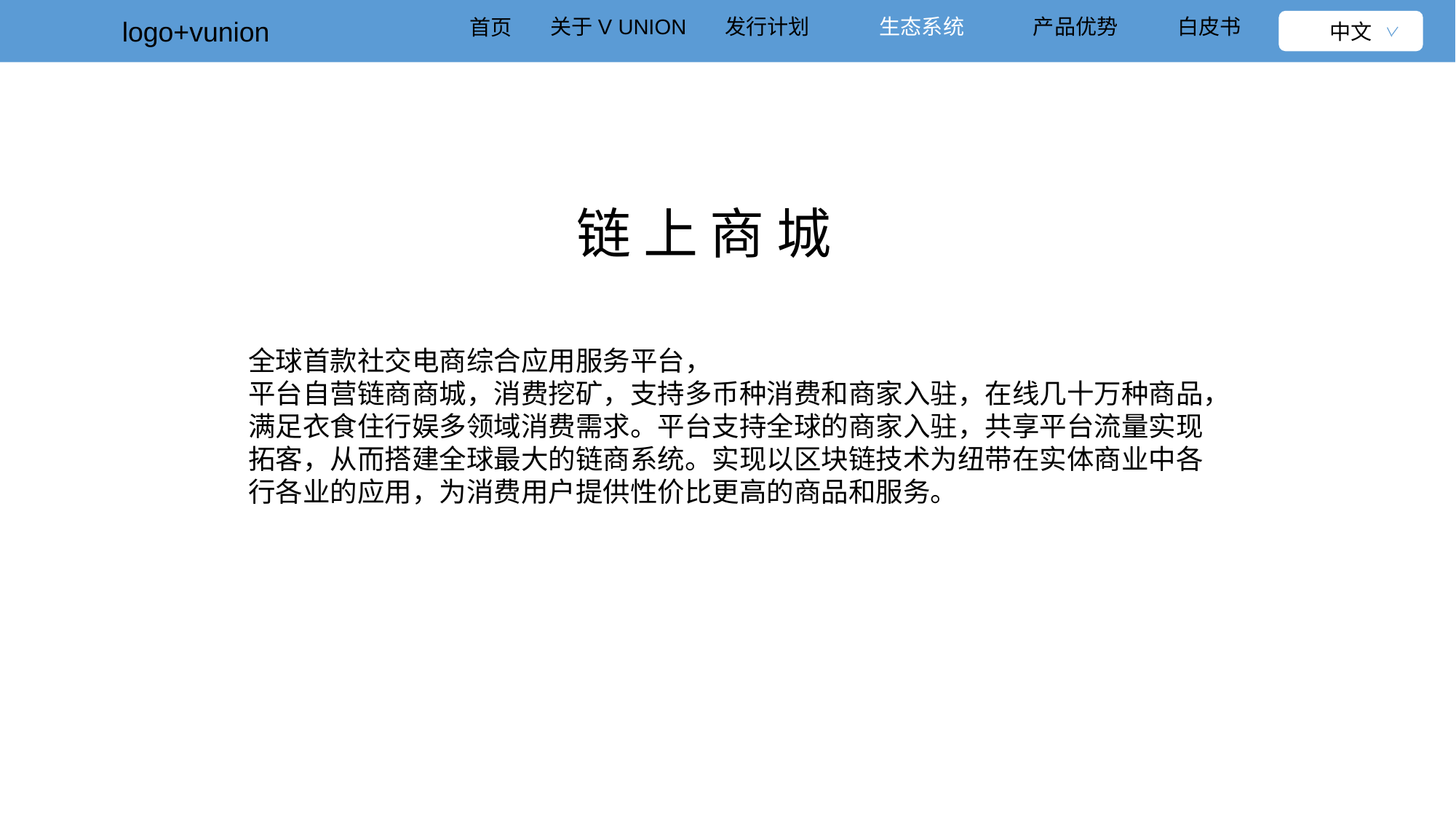

关于V UNION
发行计划
生态系统
产品优势
白皮书
首页
logo+vunion
中文
链 上 商 城
全球首款社交电商综合应用服务平台，
平台自营链商商城，消费挖矿，支持多币种消费和商家入驻，在线几十万种商品，满足衣食住行娱多领域消费需求。平台支持全球的商家入驻，共享平台流量实现拓客，从而搭建全球最大的链商系统。实现以区块链技术为纽带在实体商业中各行各业的应用，为消费用户提供性价比更高的商品和服务。